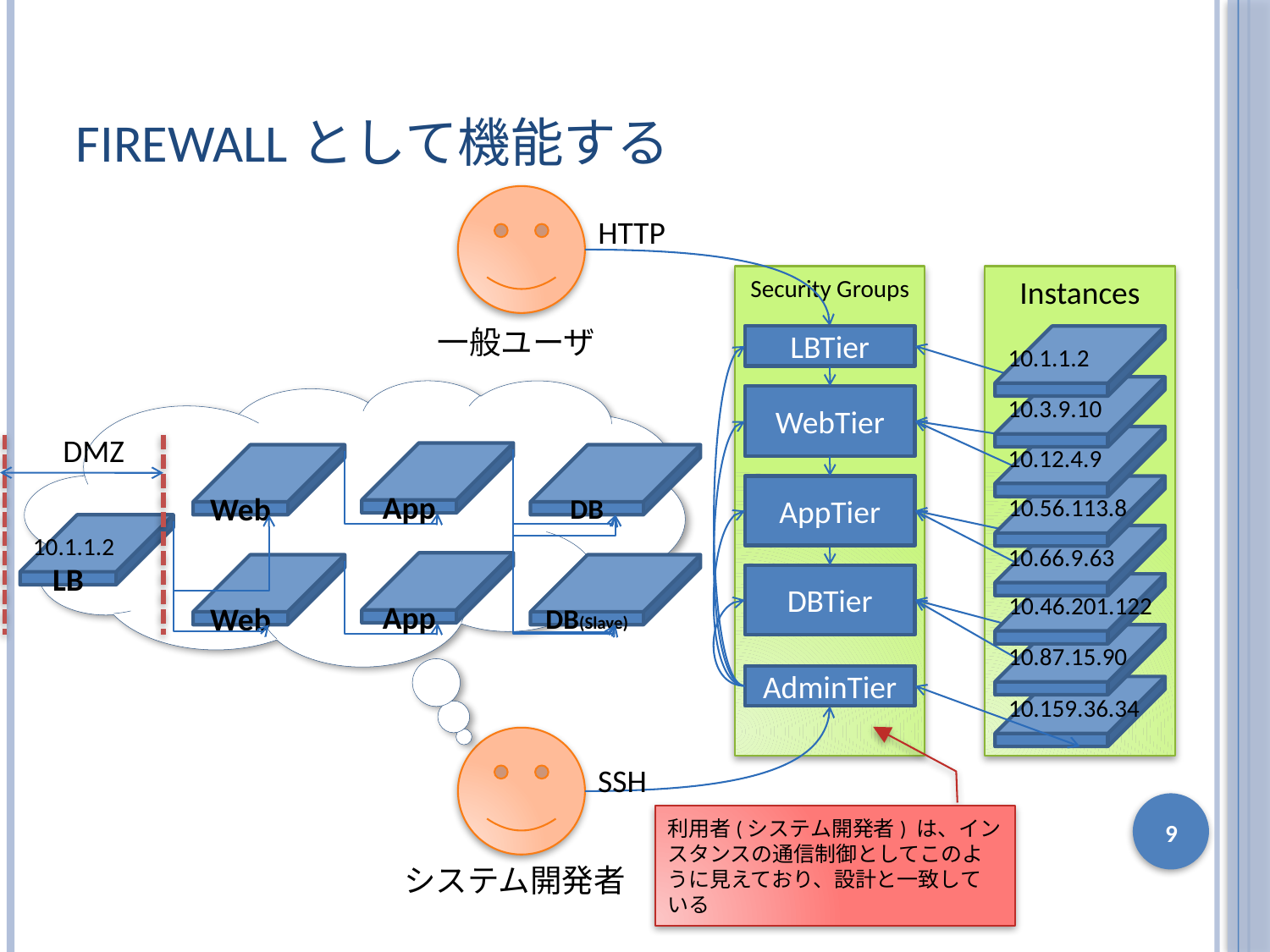

# Firewallとして機能する

HTTP
Security Groups
Instances
一般ユーザ

LBTier
10.1.1.2

WebTier
10.3.9.10
DMZ

10.12.4.9
App
Web
DB
AppTier

10.56.113.8
LB
10.1.1.2

10.66.9.63
App
Web
DB(Slave)
DBTier

10.46.201.122

10.87.15.90
AdminTier

10.159.36.34

SSH
9
利用者(システム開発者) は、インスタンスの通信制御としてこのように見えており、設計と一致している
システム開発者